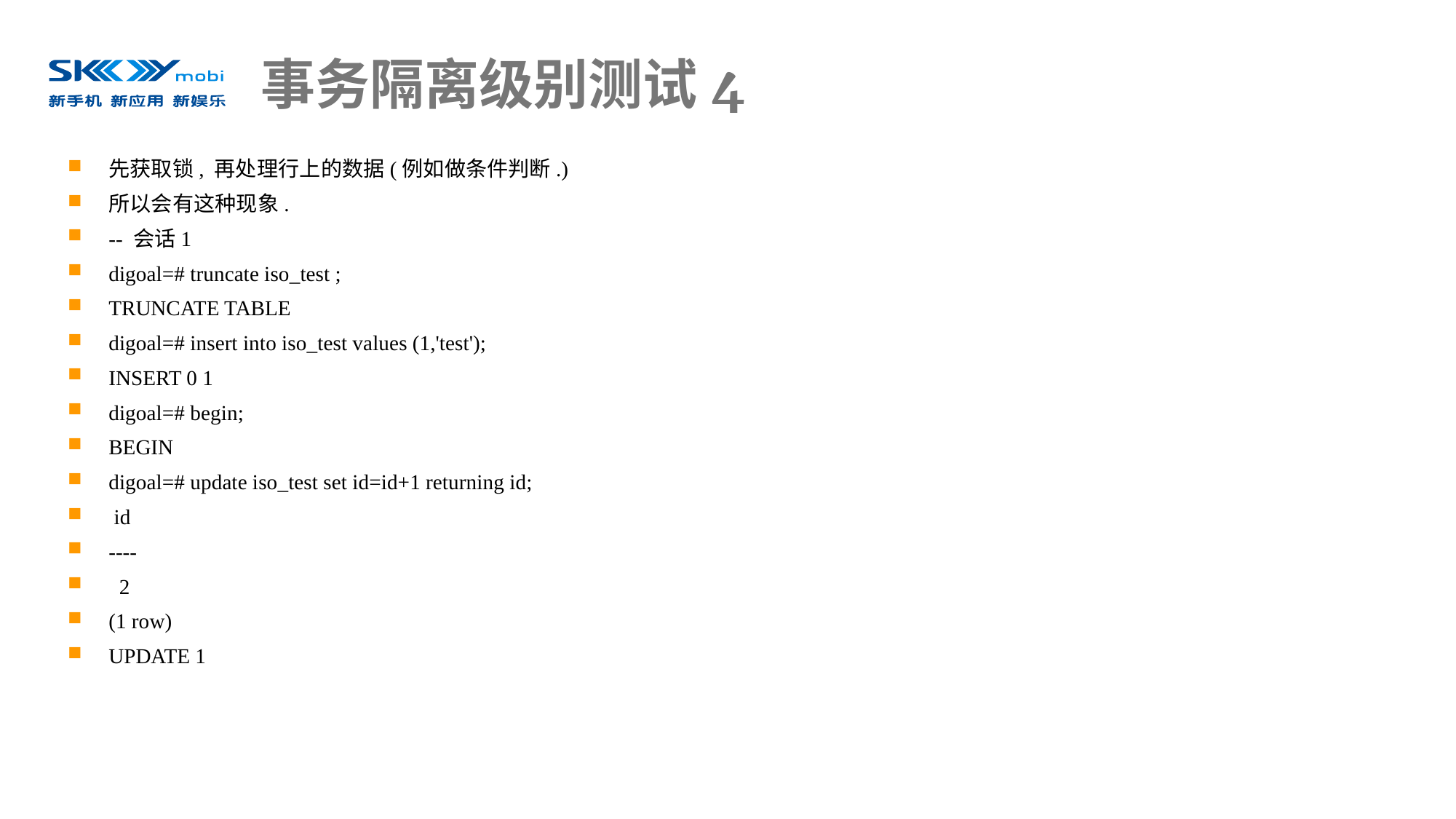

# 事务隔离级别测试4
先获取锁, 再处理行上的数据(例如做条件判断.)
所以会有这种现象.
-- 会话1
digoal=# truncate iso_test ;
TRUNCATE TABLE
digoal=# insert into iso_test values (1,'test');
INSERT 0 1
digoal=# begin;
BEGIN
digoal=# update iso_test set id=id+1 returning id;
 id
----
  2
(1 row)
UPDATE 1